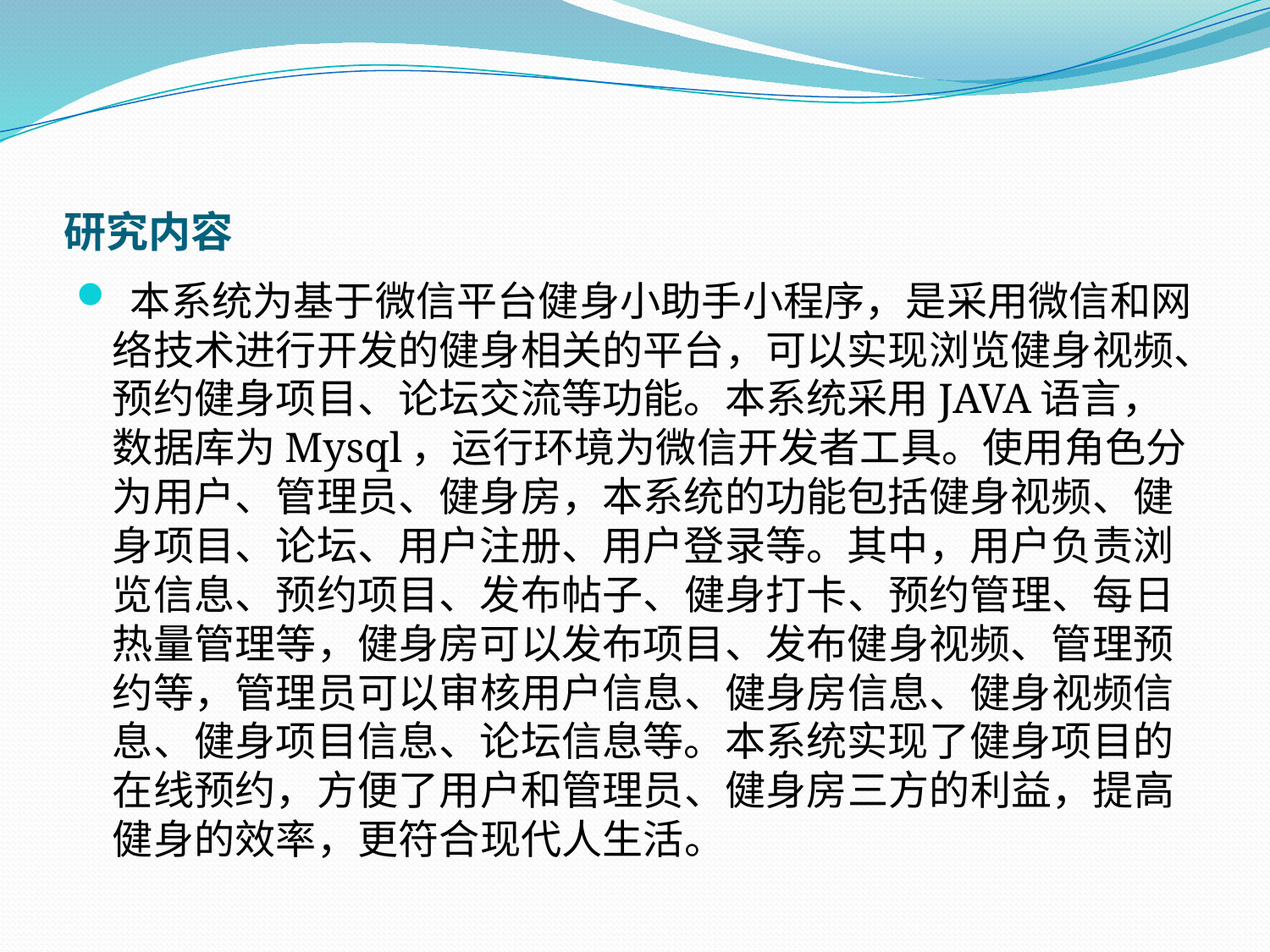

# 研究内容
 本系统为基于微信平台健身小助手小程序，是采用微信和网络技术进行开发的健身相关的平台，可以实现浏览健身视频、预约健身项目、论坛交流等功能。本系统采用JAVA语言，数据库为Mysql，运行环境为微信开发者工具。使用角色分为用户、管理员、健身房，本系统的功能包括健身视频、健身项目、论坛、用户注册、用户登录等。其中，用户负责浏览信息、预约项目、发布帖子、健身打卡、预约管理、每日热量管理等，健身房可以发布项目、发布健身视频、管理预约等，管理员可以审核用户信息、健身房信息、健身视频信息、健身项目信息、论坛信息等。本系统实现了健身项目的在线预约，方便了用户和管理员、健身房三方的利益，提高健身的效率，更符合现代人生活。